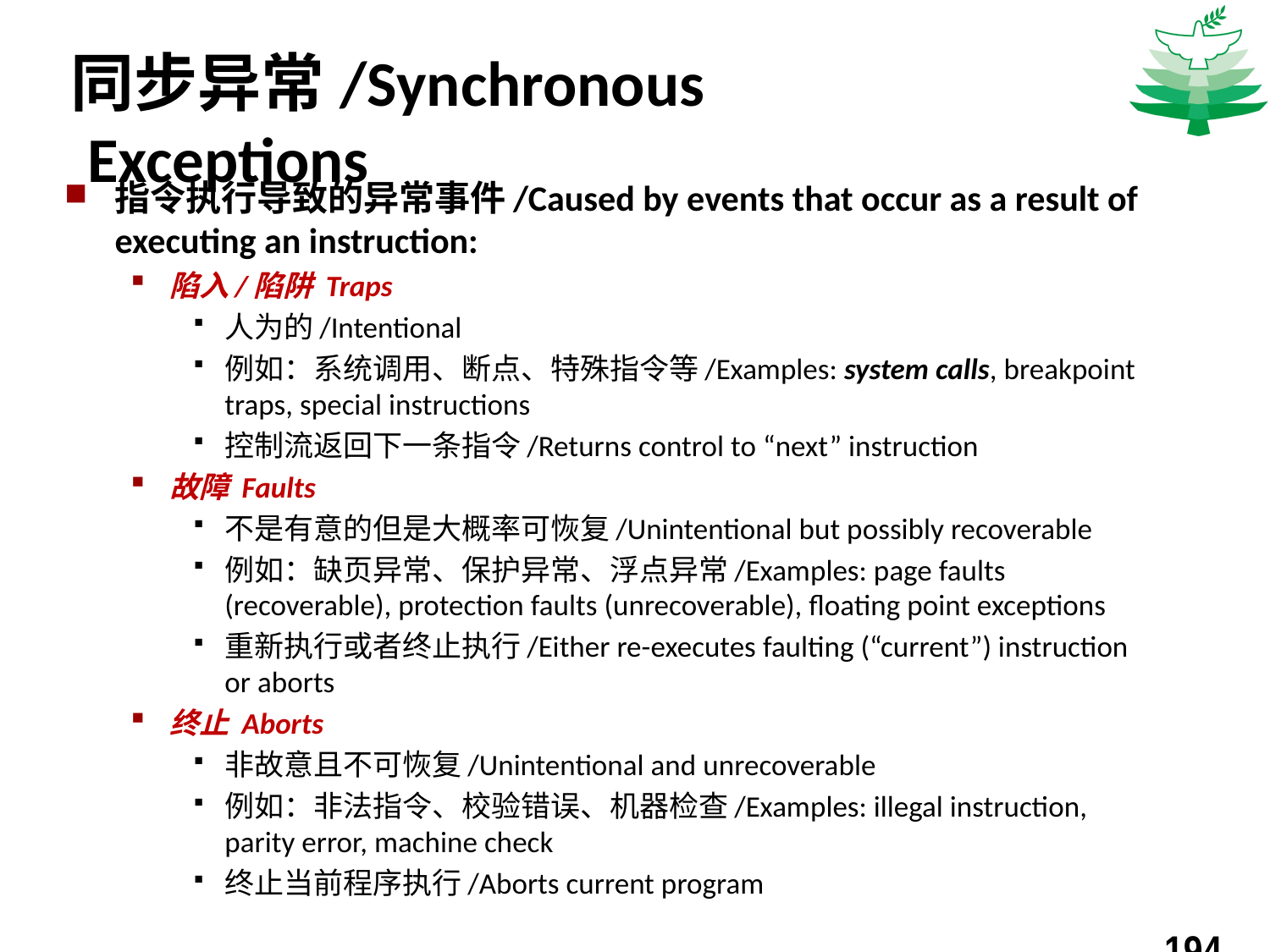

# 同步异常/Synchronous Exceptions
指令执行导致的异常事件/Caused by events that occur as a result of executing an instruction:
陷入/陷阱 Traps
人为的/Intentional
例如：系统调用、断点、特殊指令等/Examples: system calls, breakpoint traps, special instructions
控制流返回下一条指令/Returns control to “next” instruction
故障 Faults
不是有意的但是大概率可恢复/Unintentional but possibly recoverable
例如：缺页异常、保护异常、浮点异常/Examples: page faults (recoverable), protection faults (unrecoverable), floating point exceptions
重新执行或者终止执行/Either re-executes faulting (“current”) instruction or aborts
终止 Aborts
非故意且不可恢复/Unintentional and unrecoverable
例如：非法指令、校验错误、机器检查/Examples: illegal instruction, parity error, machine check
终止当前程序执行/Aborts current program